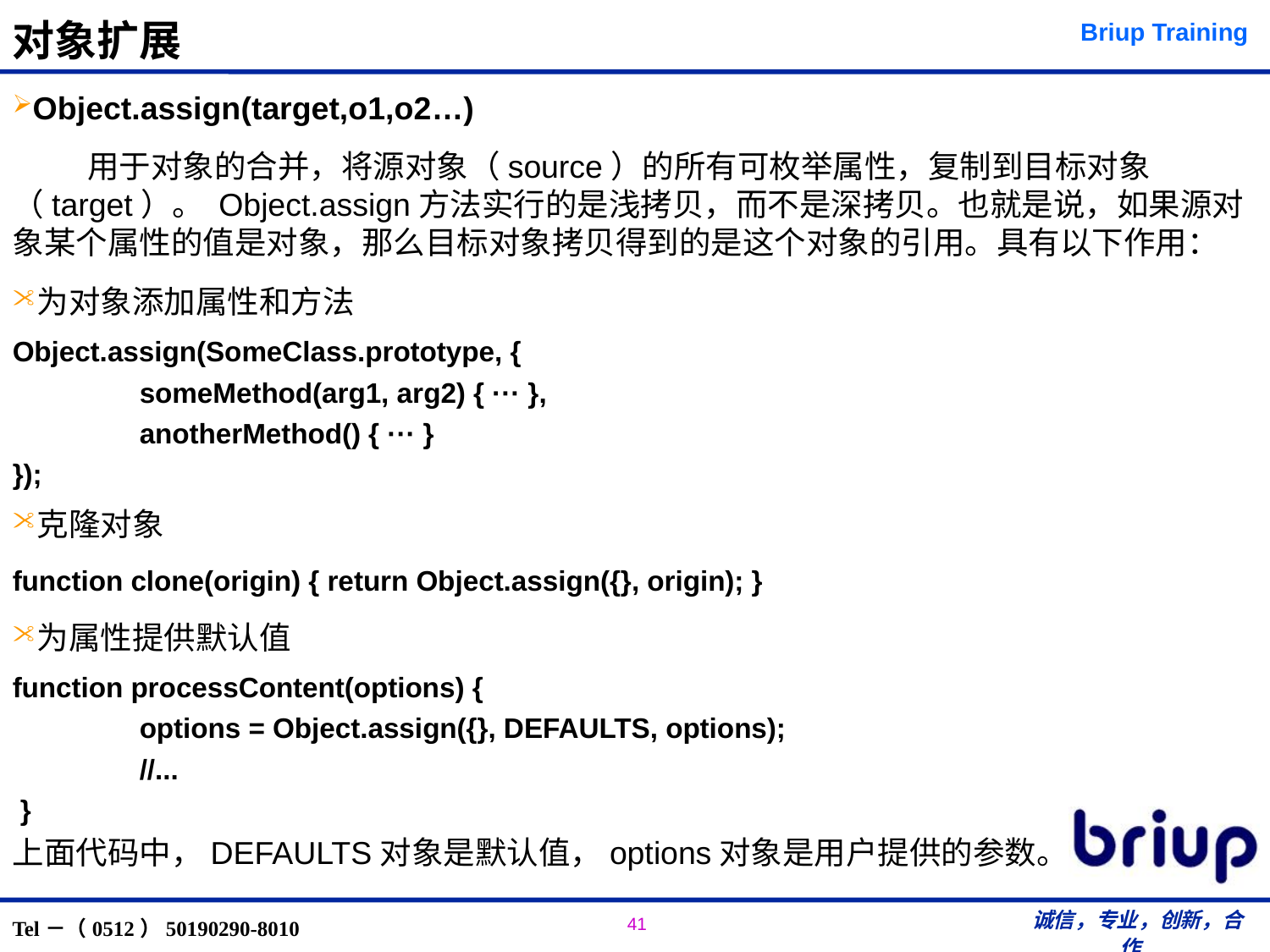

# 对象扩展
Object.assign(target,o1,o2…)
用于对象的合并，将源对象（source）的所有可枚举属性，复制到目标对象（target）。 Object.assign方法实行的是浅拷贝，而不是深拷贝。也就是说，如果源对象某个属性的值是对象，那么目标对象拷贝得到的是这个对象的引用。具有以下作用：
为对象添加属性和方法
Object.assign(SomeClass.prototype, {
	someMethod(arg1, arg2) { ··· },
	anotherMethod() { ··· }
});
克隆对象
function clone(origin) { return Object.assign({}, origin); }
为属性提供默认值
function processContent(options) {
	options = Object.assign({}, DEFAULTS, options);
	//...
 }
上面代码中，DEFAULTS对象是默认值，options对象是用户提供的参数。